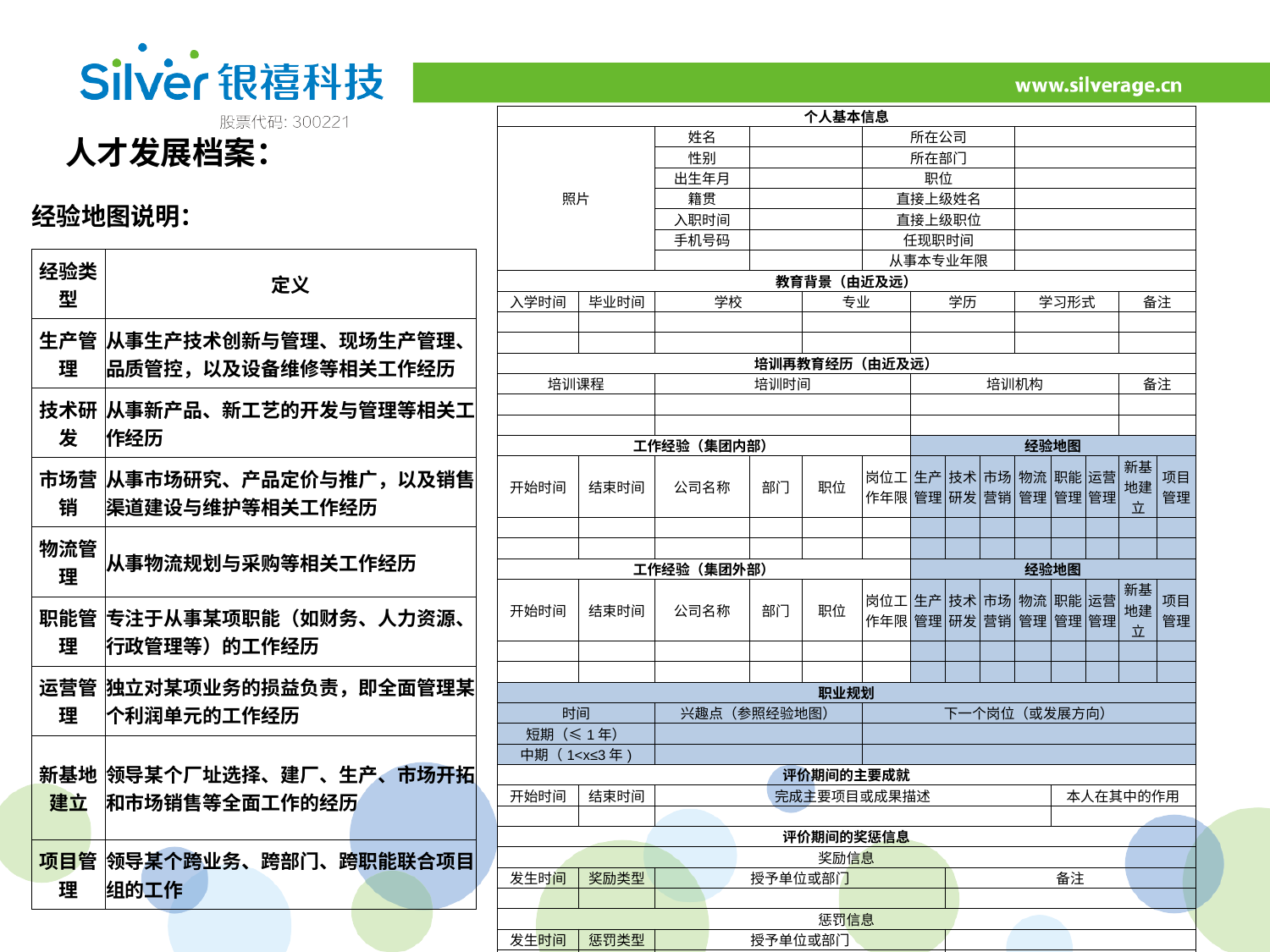

| 个人基本信息 |  |  |  |  |  |  |  |  |  |  |  |  |  |
| --- | --- | --- | --- | --- | --- | --- | --- | --- | --- | --- | --- | --- | --- |
| 照片 |  | 姓名 |  |  | 所在公司 |  |  |  |  |  |  |  |  |
|  |  | 性别 |  |  | 所在部门 |  |  |  |  |  |  |  |  |
|  |  | 出生年月 |  |  | 职位 |  |  |  |  |  |  |  |  |
|  |  | 籍贯 |  |  | 直接上级姓名 |  |  |  |  |  |  |  |  |
|  |  | 入职时间 |  |  | 直接上级职位 |  |  |  |  |  |  |  |  |
|  |  | 手机号码 |  |  | 任现职时间 |  |  |  |  |  |  |  |  |
|  |  |  |  |  | 从事本专业年限 |  |  |  |  |  |  |  |  |
| 教育背景（由近及远） |  |  |  |  |  |  |  |  |  |  |  |  |  |
| 入学时间 | 毕业时间 | 学校 |  | 专业 |  | 学历 |  |  | 学习形式 |  |  | 备注 |  |
|  |  |  |  |  |  |  |  |  |  |  |  |  |  |
|  |  |  |  |  |  |  |  |  |  |  |  |  |  |
| 培训再教育经历（由近及远） |  |  |  |  |  |  |  |  |  |  |  |  |  |
| 培训课程 |  | 培训时间 |  |  |  | 培训机构 |  |  |  |  |  | 备注 |  |
|  |  |  |  |  |  |  |  |  |  |  |  |  |  |
|  |  |  |  |  |  |  |  |  |  |  |  |  |  |
| 工作经验（集团内部） |  |  |  |  |  | 经验地图 |  |  |  |  |  |  |  |
| 开始时间 | 结束时间 | 公司名称 | 部门 | 职位 | 岗位工作年限 | 生产管理 | 技术研发 | 市场营销 | 物流管理 | 职能管理 | 运营管理 | 新基地建立 | 项目管理 |
|  |  |  |  |  |  |  |  |  |  |  |  |  |  |
|  |  |  |  |  |  |  |  |  |  |  |  |  |  |
| 工作经验（集团外部） |  |  |  |  |  | 经验地图 |  |  |  |  |  |  |  |
| 开始时间 | 结束时间 | 公司名称 | 部门 | 职位 | 岗位工作年限 | 生产管理 | 技术研发 | 市场营销 | 物流管理 | 职能管理 | 运营管理 | 新基地建立 | 项目管理 |
|  |  |  |  |  |  |  |  |  |  |  |  |  |  |
|  |  |  |  |  |  |  |  |  |  |  |  |  |  |
| 职业规划 |  |  |  |  |  |  |  |  |  |  |  |  |  |
| 时间 |  | 兴趣点（参照经验地图） |  |  | 下一个岗位（或发展方向） |  |  |  |  |  |  |  |  |
| 短期（≤1年） |  |  |  |  |  |  |  |  |  |  |  |  |  |
| 中期（1<x≤3年) |  |  |  |  |  |  |  |  |  |  |  |  |  |
| 评价期间的主要成就 |  |  |  |  |  |  |  |  |  |  |  |  |  |
| 开始时间 | 结束时间 | 完成主要项目或成果描述 |  |  |  |  |  |  |  | 本人在其中的作用 |  |  |  |
|  |  |  |  |  |  |  |  |  |  |  |  |  |  |
| 评价期间的奖惩信息 |  |  |  |  |  |  |  |  |  |  |  |  |  |
| 奖励信息 |  |  |  |  |  |  |  |  |  |  |  |  |  |
| 发生时间 | 奖励类型 | 授予单位或部门 |  |  |  |  | 备注 |  |  |  |  |  |  |
|  |  |  |  |  |  |  |  |  |  |  |  |  |  |
| 惩罚信息 |  |  |  |  |  |  |  |  |  |  |  |  |  |
| 发生时间 | 惩罚类型 | 授予单位或部门 |  |  |  |  |  |  |  |  |  |  |  |
|  |  |  |  |  |  |  |  |  |  |  |  |  |  |
人才发展档案：
| 经验地图说明： |  |  |
| --- | --- | --- |
| 经验类型 | 定义 |  |
| 生产管理 | 从事生产技术创新与管理、现场生产管理、品质管控，以及设备维修等相关工作经历 |  |
| 技术研发 | 从事新产品、新工艺的开发与管理等相关工作经历 |  |
| 市场营销 | 从事市场研究、产品定价与推广，以及销售渠道建设与维护等相关工作经历 |  |
| 物流管理 | 从事物流规划与采购等相关工作经历 |  |
| 职能管理 | 专注于从事某项职能（如财务、人力资源、行政管理等）的工作经历 |  |
| 运营管理 | 独立对某项业务的损益负责，即全面管理某个利润单元的工作经历 |  |
| 新基地建立 | 领导某个厂址选择、建厂、生产、市场开拓和市场销售等全面工作的经历 |  |
| 项目管理 | 领导某个跨业务、跨部门、跨职能联合项目组的工作 |  |